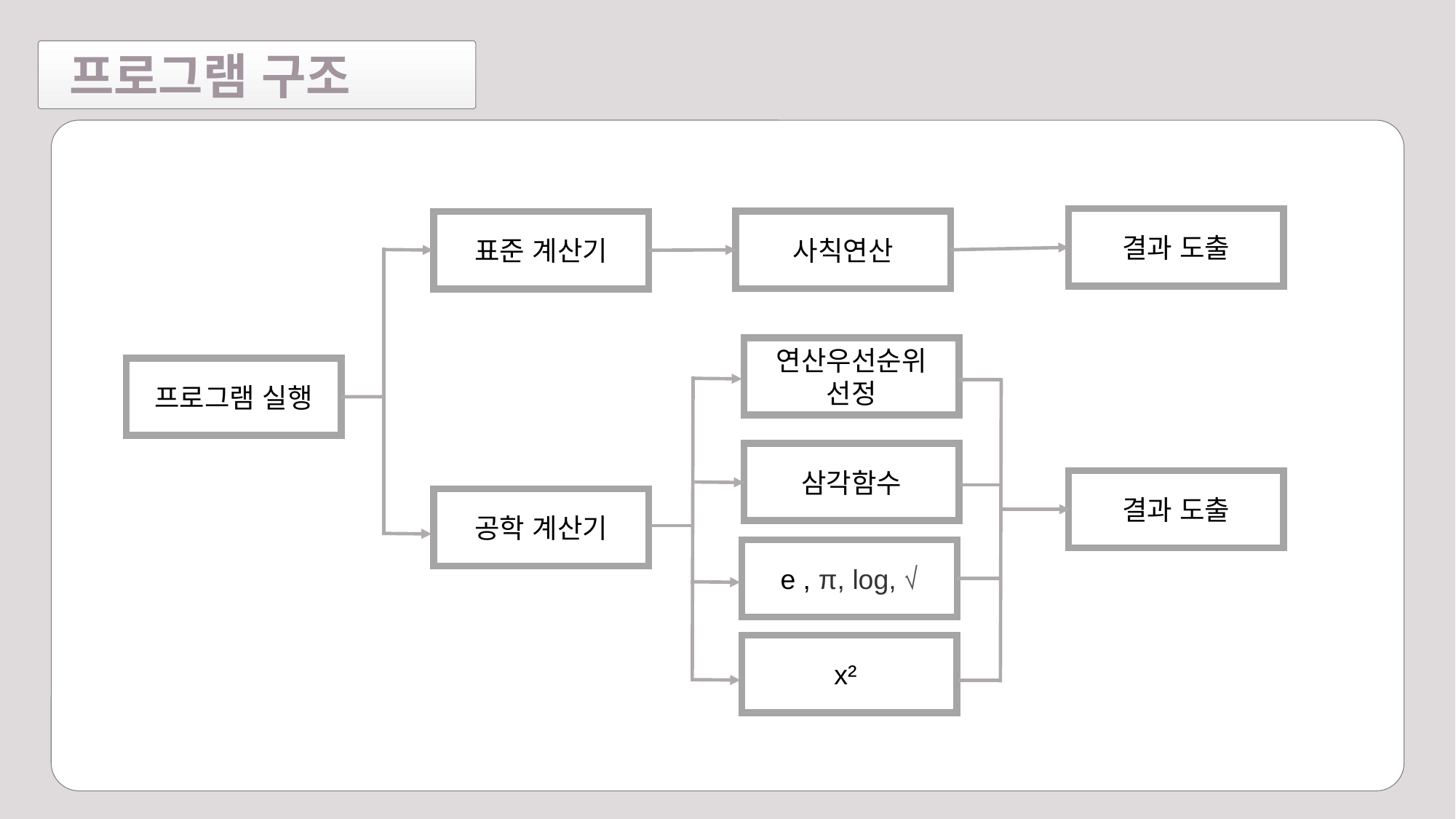

프로그램 구조

결과 도출
사칙연산
표준 계산기
연산우선순위 선정
프로그램 실행
삼각함수
결과 도출
공학 계산기
e , π, log, √
x²